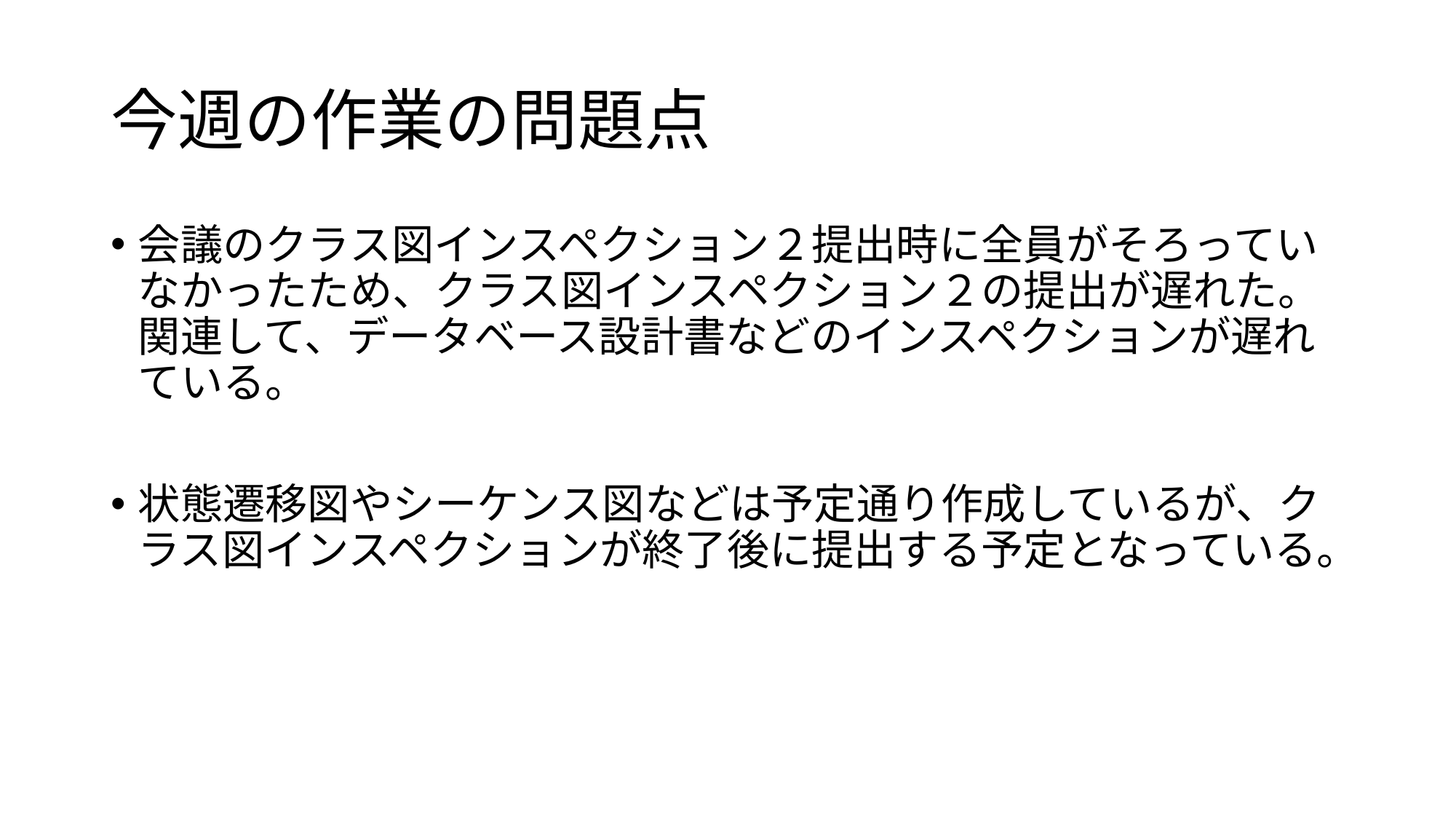

# 今週の作業の問題点
会議のクラス図インスペクション２提出時に全員がそろっていなかったため、クラス図インスペクション２の提出が遅れた。関連して、データベース設計書などのインスペクションが遅れている。

状態遷移図やシーケンス図などは予定通り作成しているが、クラス図インスペクションが終了後に提出する予定となっている。